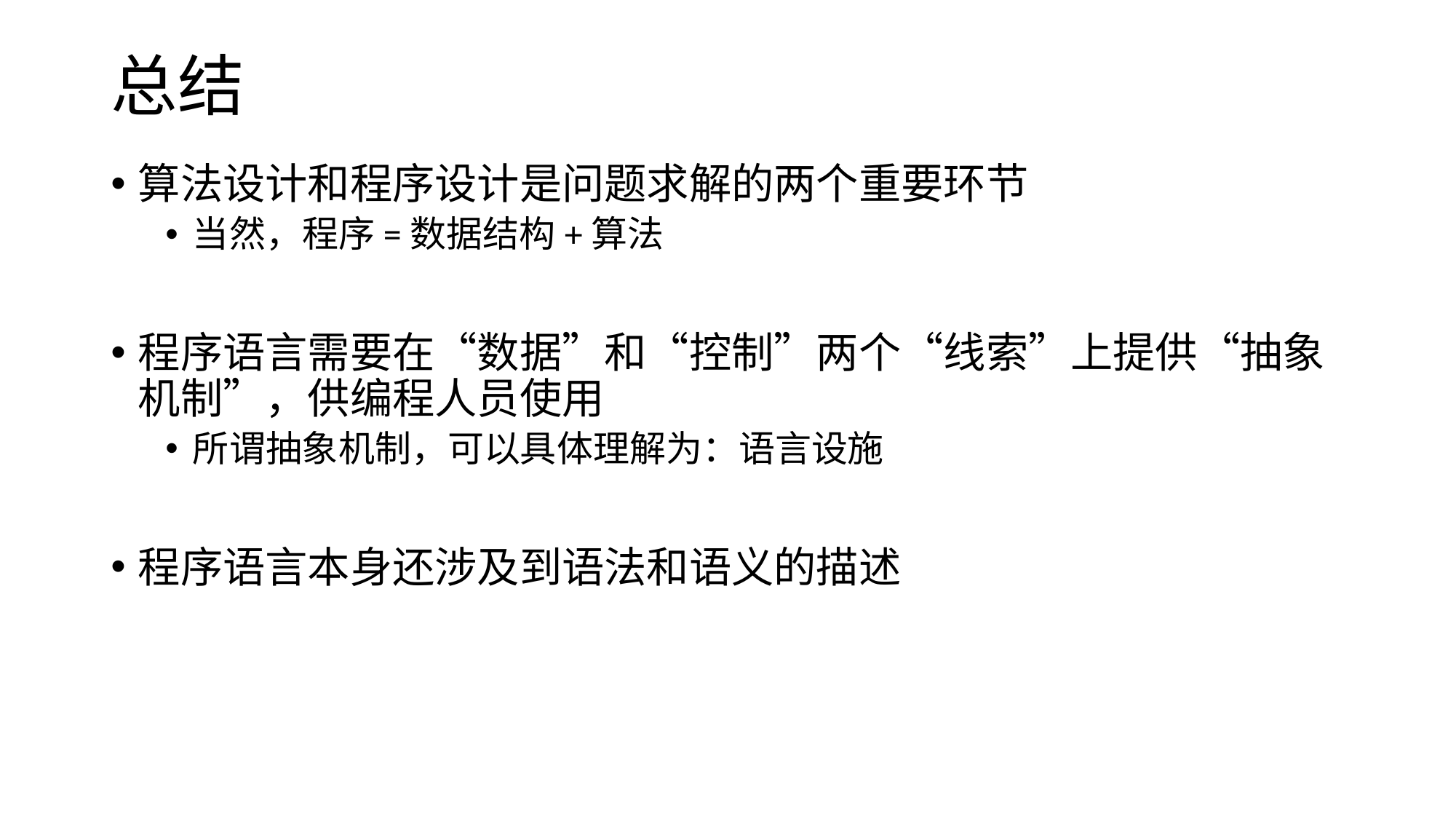

# 总结
算法设计和程序设计是问题求解的两个重要环节
当然，程序=数据结构+算法

程序语言需要在“数据”和“控制”两个“线索”上提供“抽象机制”，供编程人员使用
所谓抽象机制，可以具体理解为：语言设施

程序语言本身还涉及到语法和语义的描述